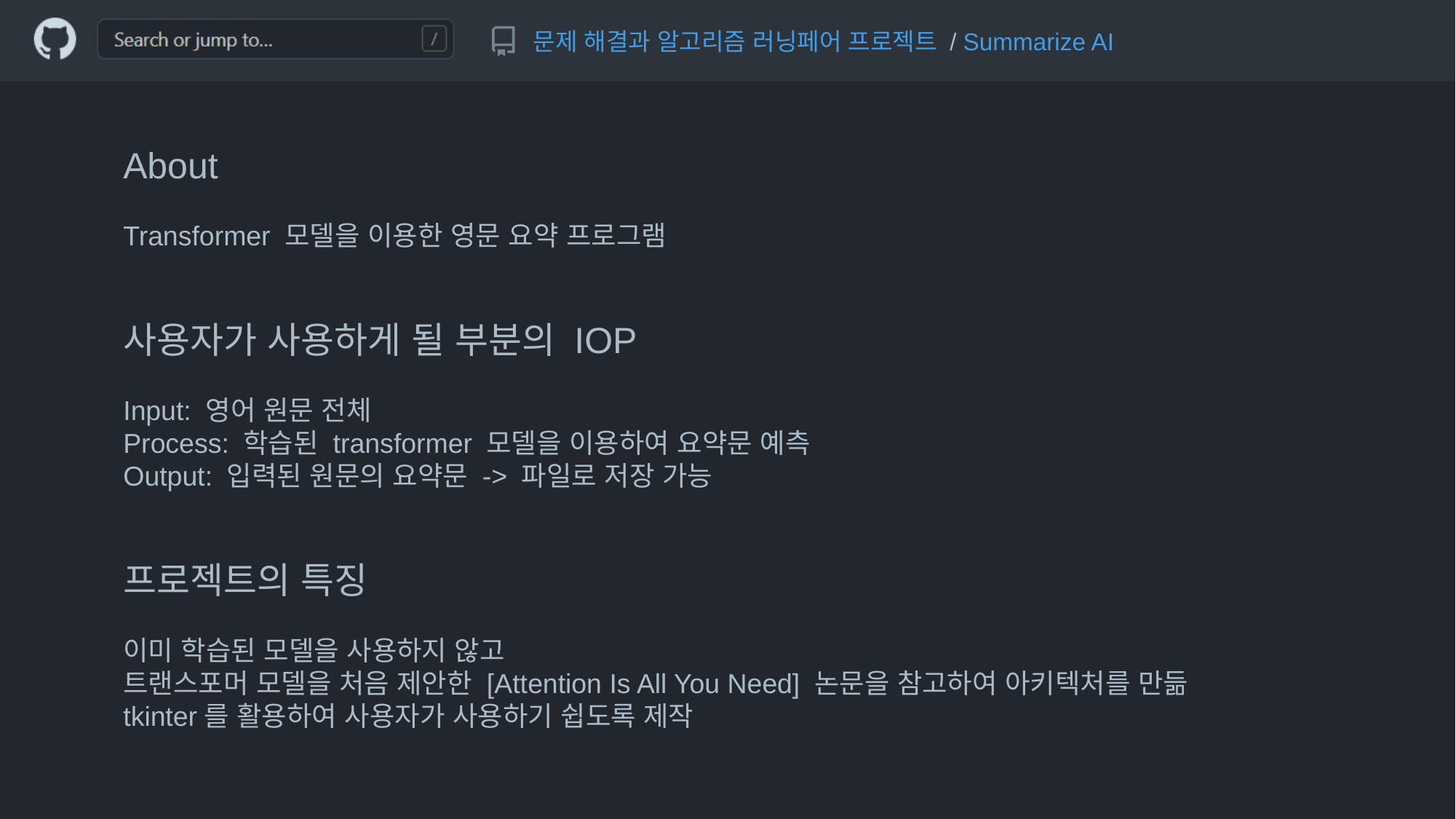

About

Transformer 모델을 이용한 영문 요약 프로그램

사용자가 사용하게 될 부분의 IOP

Input: 영어 원문 전체
Process: 학습된 transformer 모델을 이용하여 요약문 예측
Output: 입력된 원문의 요약문 -> 파일로 저장 가능

프로젝트의 특징

이미 학습된 모델을 사용하지 않고
트랜스포머 모델을 처음 제안한 [Attention Is All You Need] 논문을 참고하여 아키텍처를 만듦
tkinter를 활용하여 사용자가 사용하기 쉽도록 제작